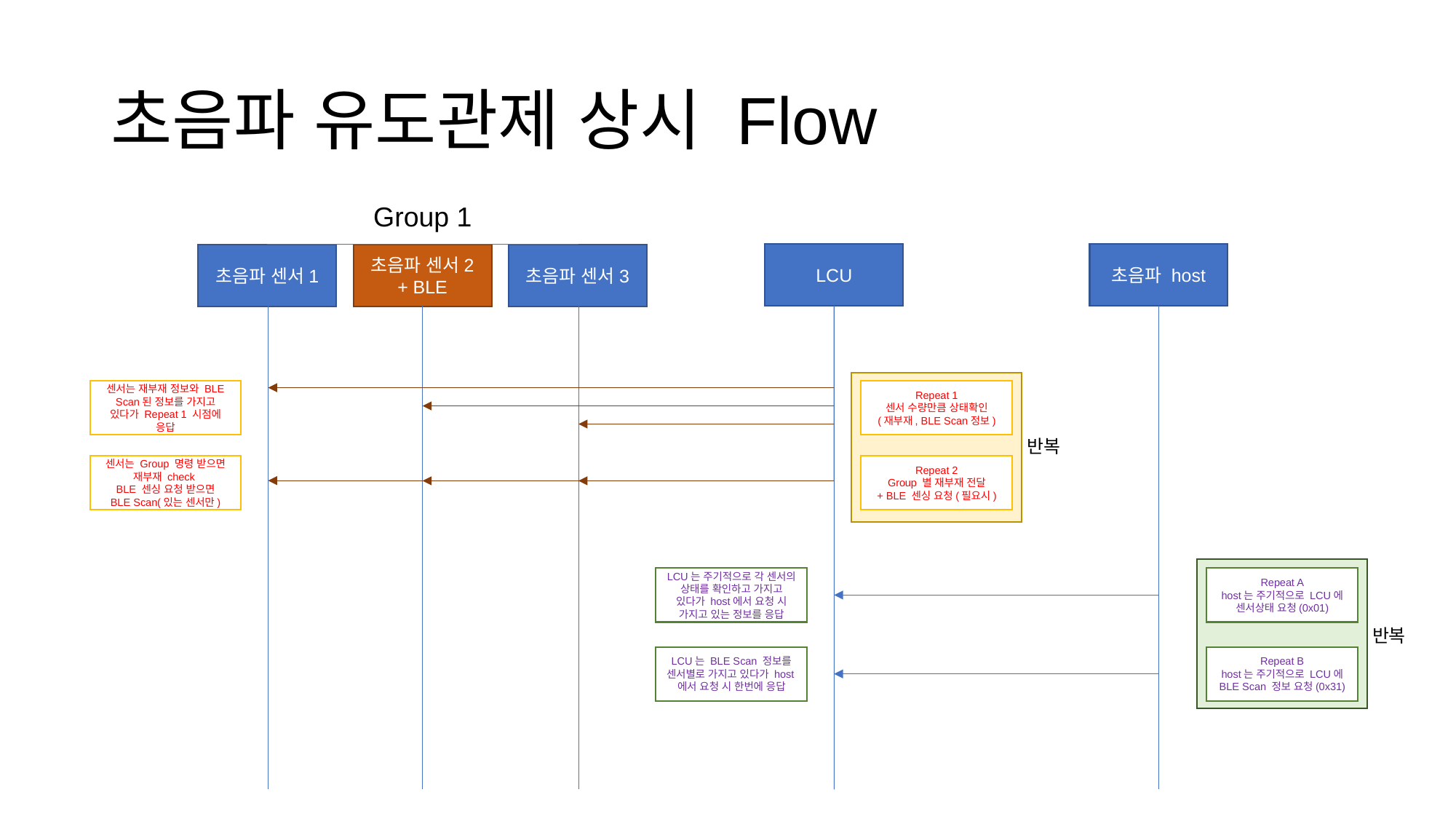

# 초음파 유도관제 상시 Flow
Group 1
LCU
초음파 host
초음파 센서1
초음파 센서2
+ BLE
초음파 센서3

센서는 재부재 정보와 BLE Scan된 정보를 가지고 있다가 Repeat 1 시점에 응답
Repeat 1
센서 수량만큼 상태확인
(재부재, BLE Scan정보)
반복
센서는 Group 명령 받으면
재부재 check
BLE 센싱 요청 받으면
BLE Scan(있는 센서만)
Repeat 2
Group 별 재부재 전달
+ BLE 센싱 요청(필요시)

LCU는 주기적으로 각 센서의 상태를 확인하고 가지고 있다가 host에서 요청 시 가지고 있는 정보를 응답
Repeat A
host는 주기적으로 LCU에 센서상태 요청(0x01)
반복
LCU는 BLE Scan 정보를 센서별로 가지고 있다가 host에서 요청 시 한번에 응답
Repeat B
host는 주기적으로 LCU에 BLE Scan 정보 요청(0x31)